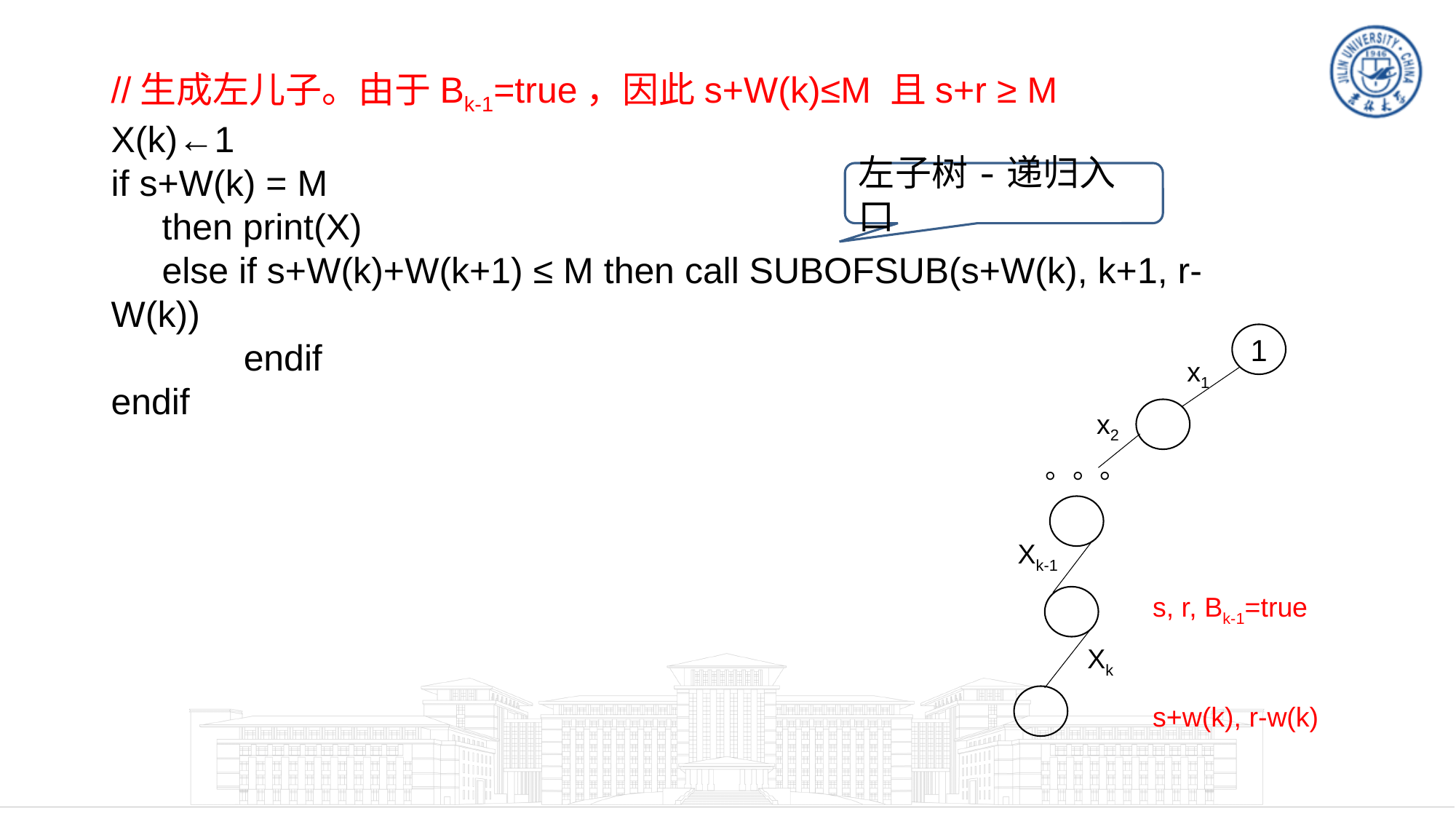

//生成左儿子。由于Bk-1=true，因此s+W(k)≤M 且s+r ≥ M
X(k)←1
if s+W(k) = M
     then print(X)
     else if s+W(k)+W(k+1) ≤ M then call SUBOFSUB(s+W(k), k+1, r-W(k))
             endif
endif

左子树-递归入口
1
x1

x2
。。。

Xk-1
  s, r, Bk-1=true

Xk

  s+w(k), r-w(k)
52